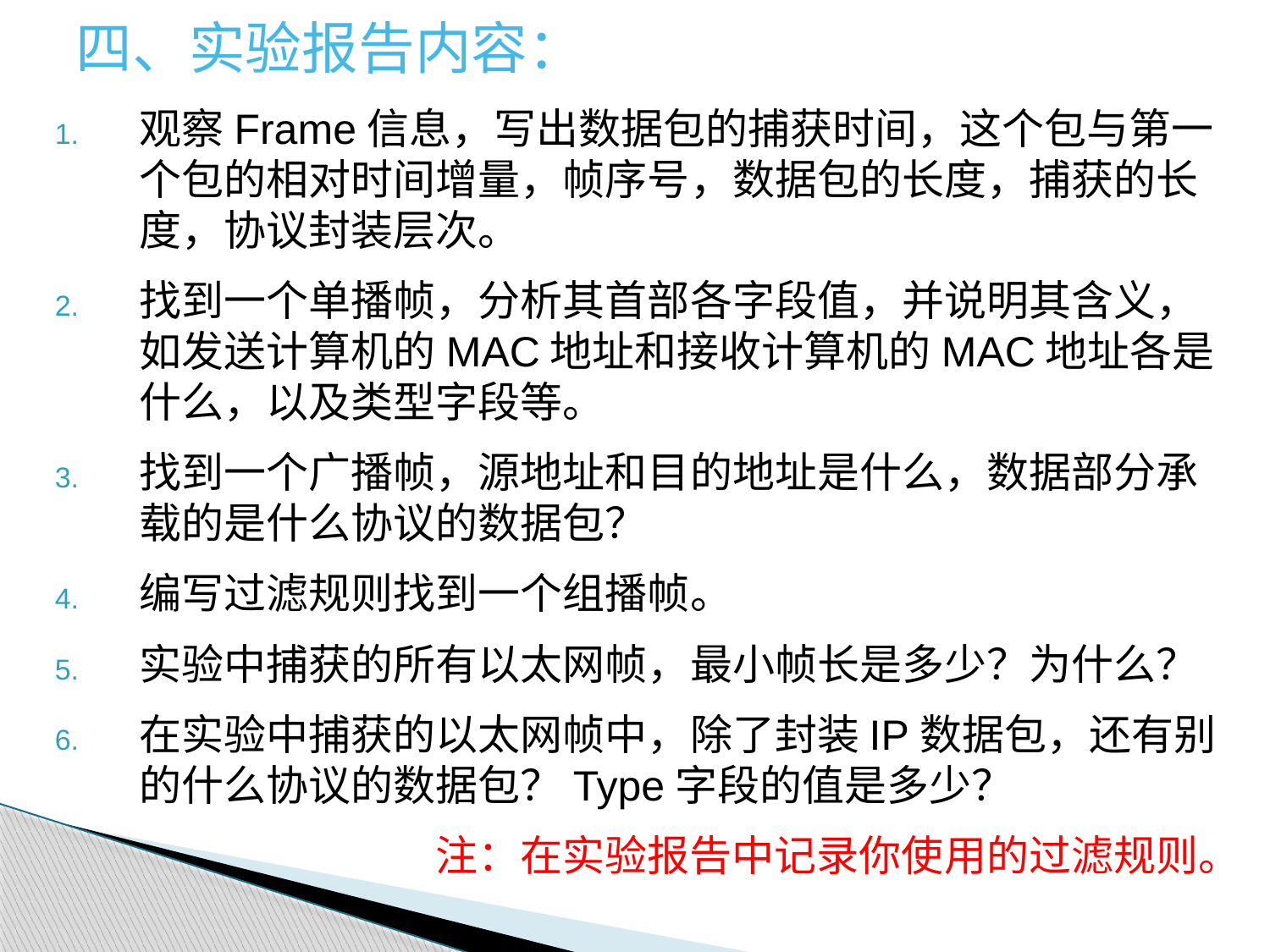

# 四、实验报告内容：
观察Frame信息，写出数据包的捕获时间，这个包与第一个包的相对时间增量，帧序号，数据包的长度，捕获的长度，协议封装层次。
找到一个单播帧，分析其首部各字段值，并说明其含义，如发送计算机的MAC地址和接收计算机的MAC地址各是什么，以及类型字段等。
找到一个广播帧，源地址和目的地址是什么，数据部分承载的是什么协议的数据包？
编写过滤规则找到一个组播帧。
实验中捕获的所有以太网帧，最小帧长是多少？为什么？
在实验中捕获的以太网帧中，除了封装IP数据包，还有别的什么协议的数据包？Type字段的值是多少？
			注：在实验报告中记录你使用的过滤规则。